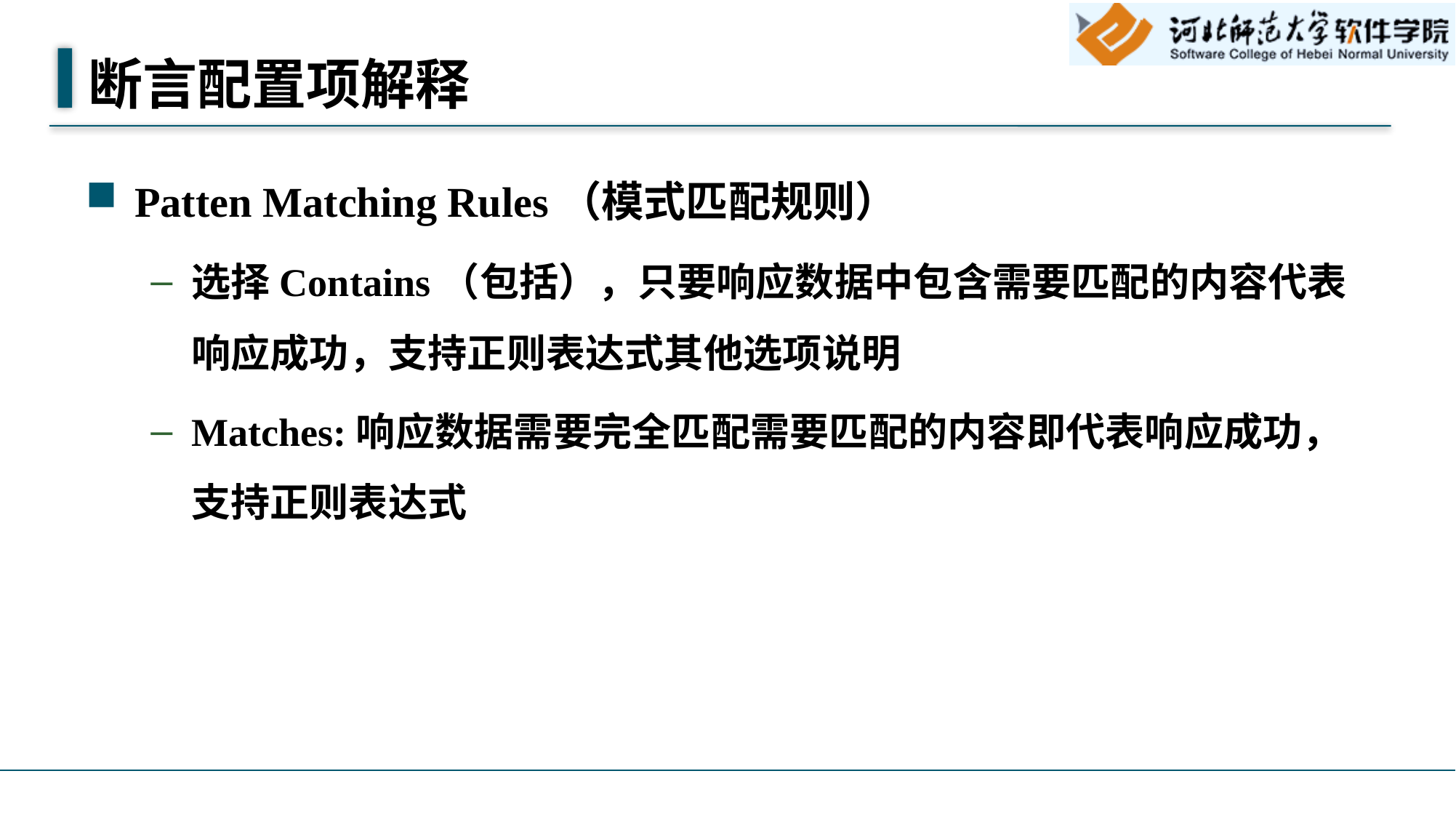

# 断言配置项解释
Patten Matching Rules（模式匹配规则）
选择Contains（包括），只要响应数据中包含需要匹配的内容代表响应成功，支持正则表达式其他选项说明
Matches:响应数据需要完全匹配需要匹配的内容即代表响应成功，支持正则表达式